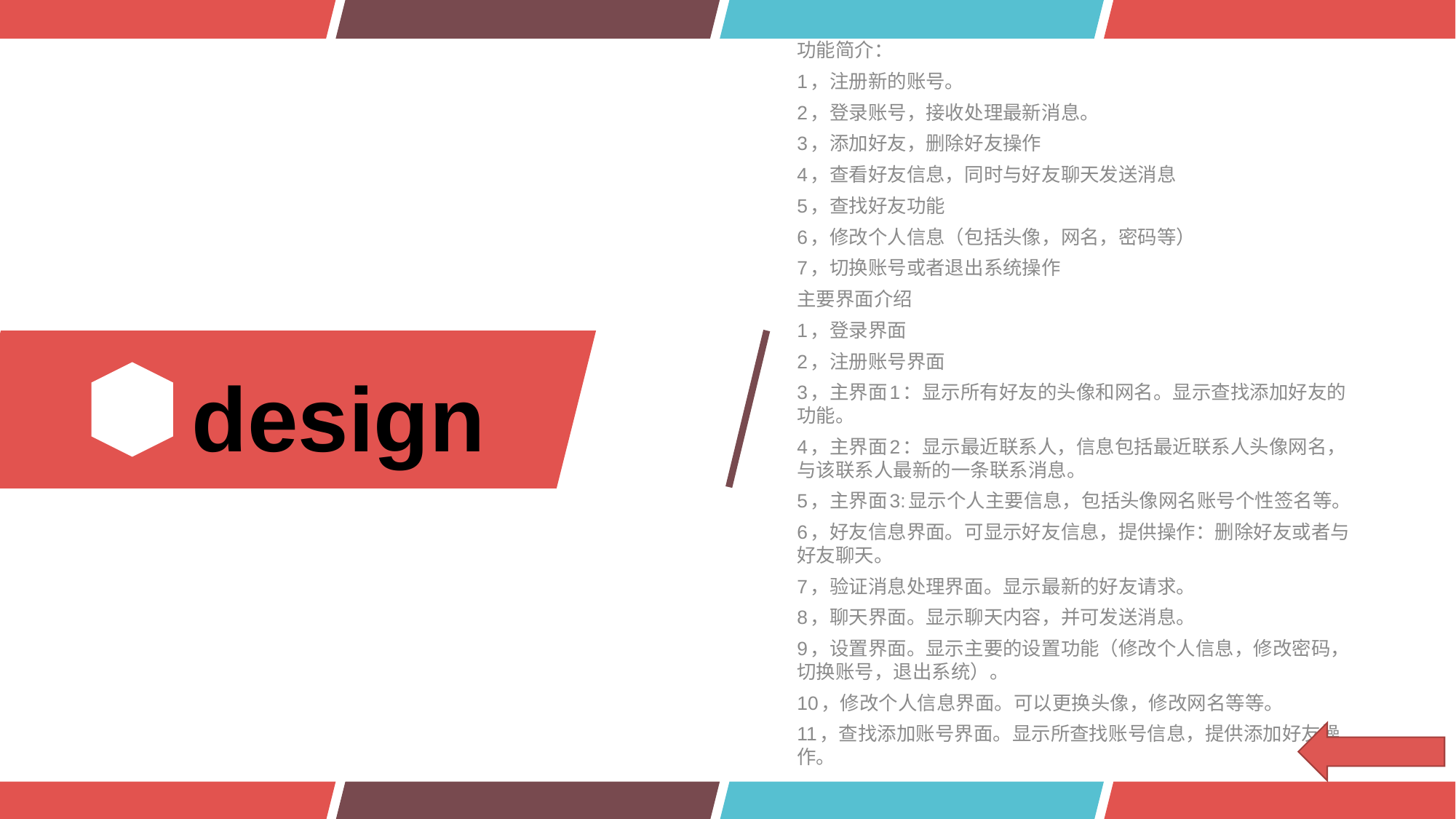

功能简介：
1，注册新的账号。
2，登录账号，接收处理最新消息。
3，添加好友，删除好友操作
4，查看好友信息，同时与好友聊天发送消息
5，查找好友功能
6，修改个人信息（包括头像，网名，密码等）
7，切换账号或者退出系统操作
主要界面介绍
1，登录界面
2，注册账号界面
3，主界面1：显示所有好友的头像和网名。显示查找添加好友的功能。
4，主界面2：显示最近联系人，信息包括最近联系人头像网名，与该联系人最新的一条联系消息。
5，主界面3:显示个人主要信息，包括头像网名账号个性签名等。
6，好友信息界面。可显示好友信息，提供操作：删除好友或者与好友聊天。
7，验证消息处理界面。显示最新的好友请求。
8，聊天界面。显示聊天内容，并可发送消息。
9，设置界面。显示主要的设置功能（修改个人信息，修改密码，切换账号，退出系统）。
10，修改个人信息界面。可以更换头像，修改网名等等。
11，查找添加账号界面。显示所查找账号信息，提供添加好友操作。
# design